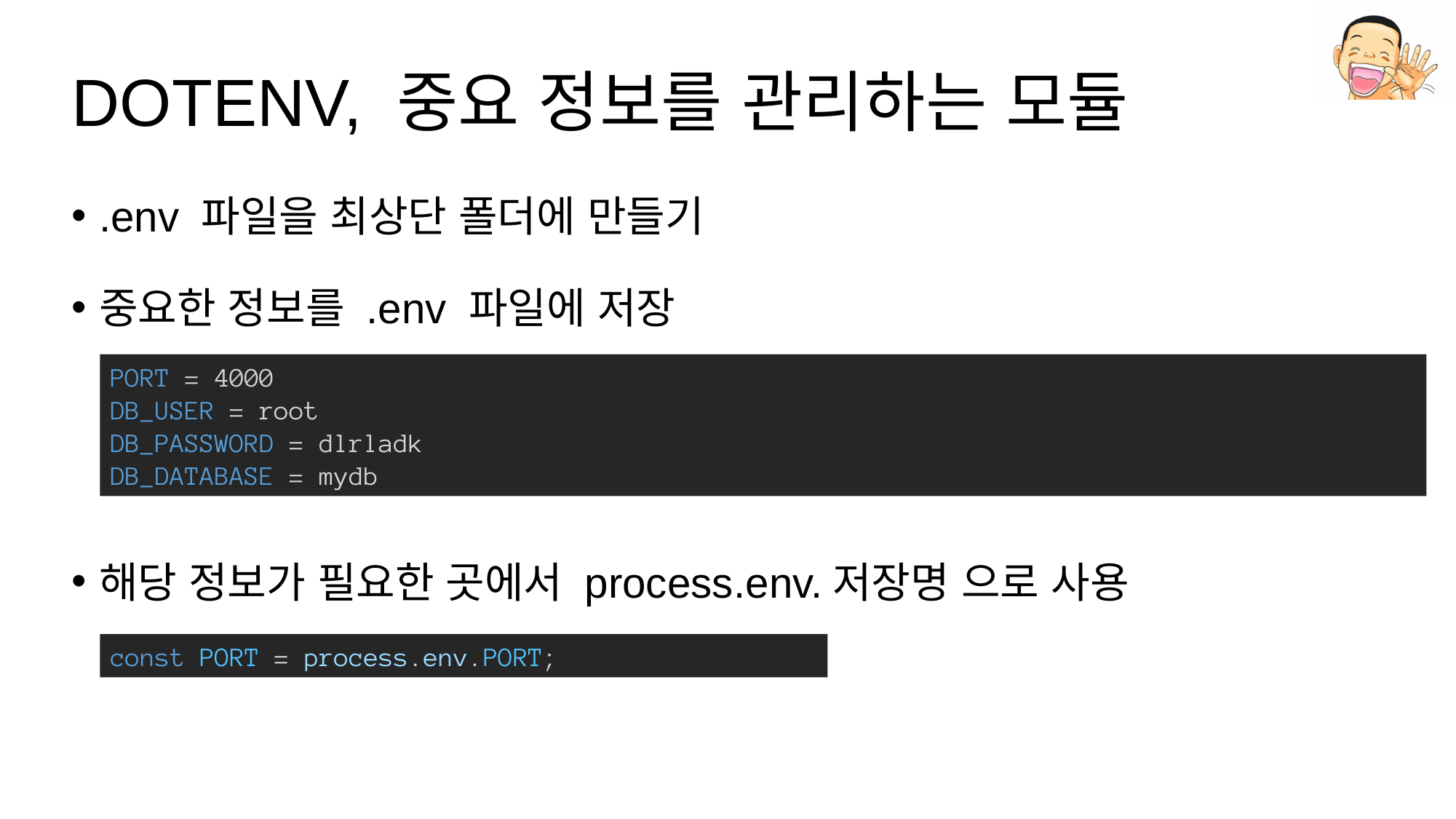

# DOTENV, 중요 정보를 관리하는 모듈
.env 파일을 최상단 폴더에 만들기
중요한 정보를 .env 파일에 저장

해당 정보가 필요한 곳에서 process.env.저장명 으로 사용

PORT = 4000
DB_USER = root
DB_PASSWORD = dlrladk
DB_DATABASE = mydb
const PORT = process.env.PORT;